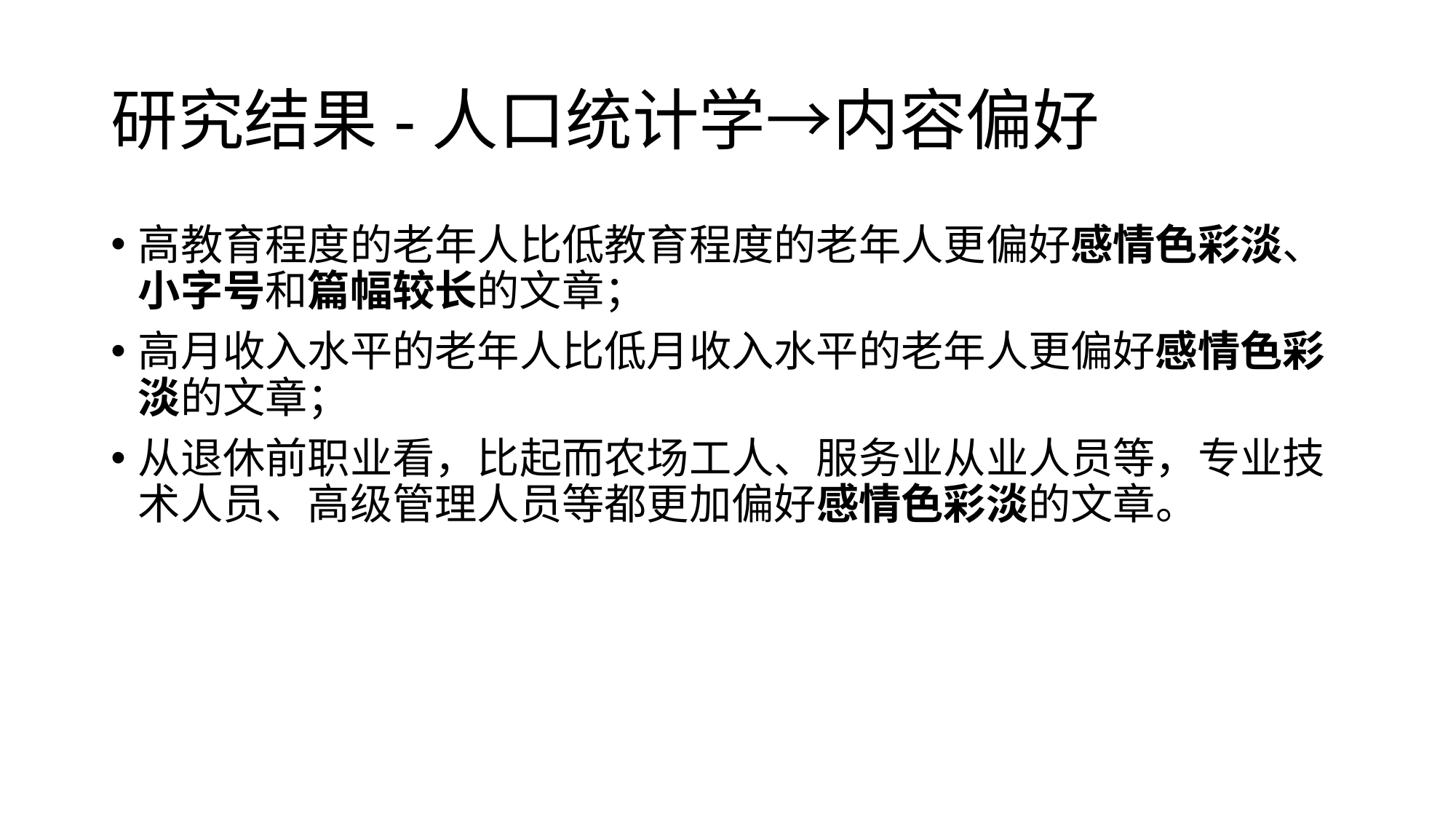

# 研究结果-人口统计学→内容偏好
高教育程度的老年人比低教育程度的老年人更偏好感情色彩淡、小字号和篇幅较长的文章；
高月收入水平的老年人比低月收入水平的老年人更偏好感情色彩淡的文章；
从退休前职业看，比起而农场工人、服务业从业人员等，专业技术人员、高级管理人员等都更加偏好感情色彩淡的文章。